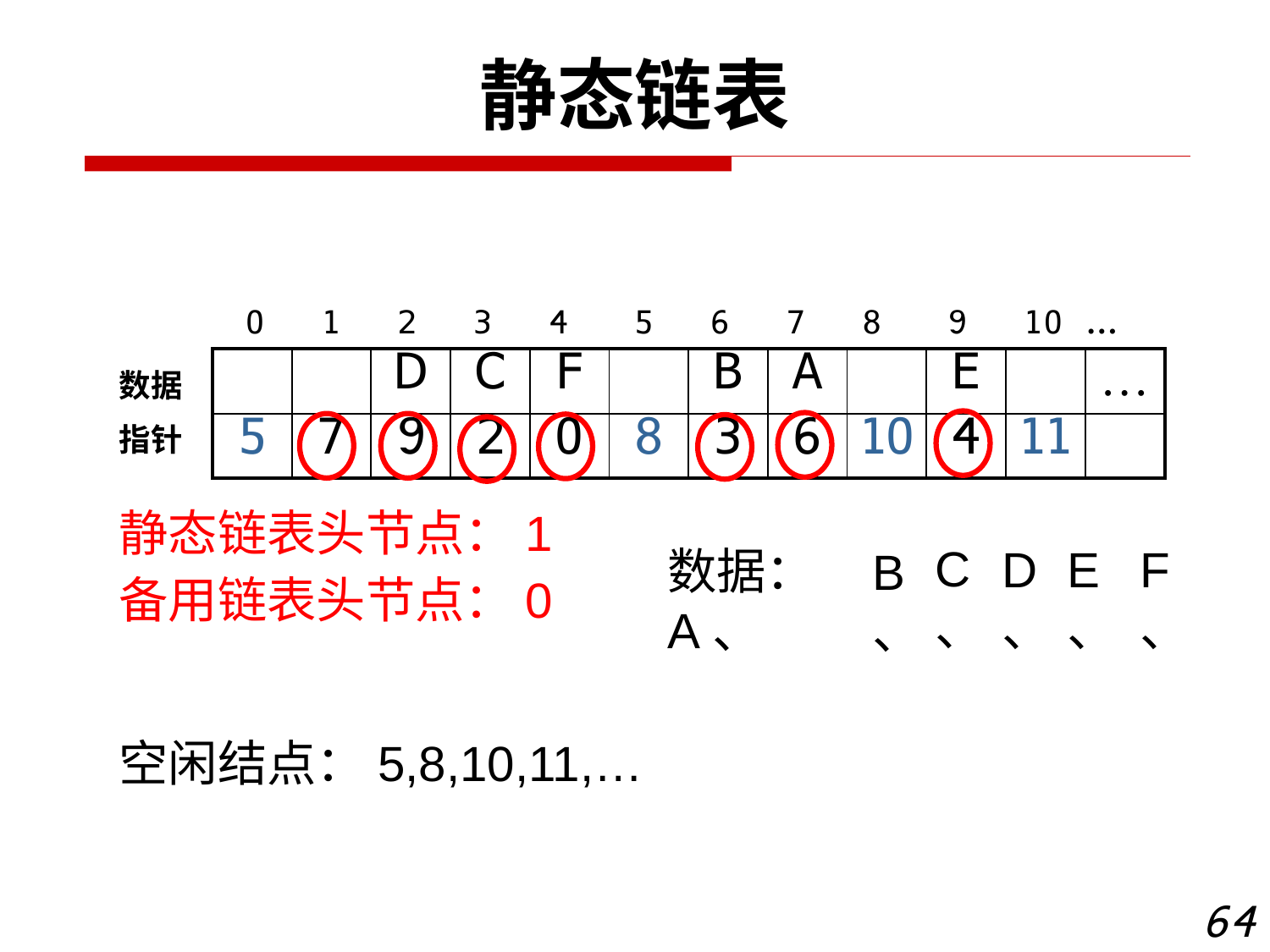

静态链表
0      1      2      3      4       5      6      7      8       9      10  …
|  |  | D | C | F |  | B | A |  | E |  | … |
| --- | --- | --- | --- | --- | --- | --- | --- | --- | --- | --- | --- |
| 5 | 7 | 9 | 2 | 0 | 8 | 3 | 6 | 10 | 4 | 11 |  |
数据
指针

静态链表头节点：1
C、
D、
E、
F、
数据：A、
B、
备用链表头节点：0
空闲结点：5,8,10,11,…
64